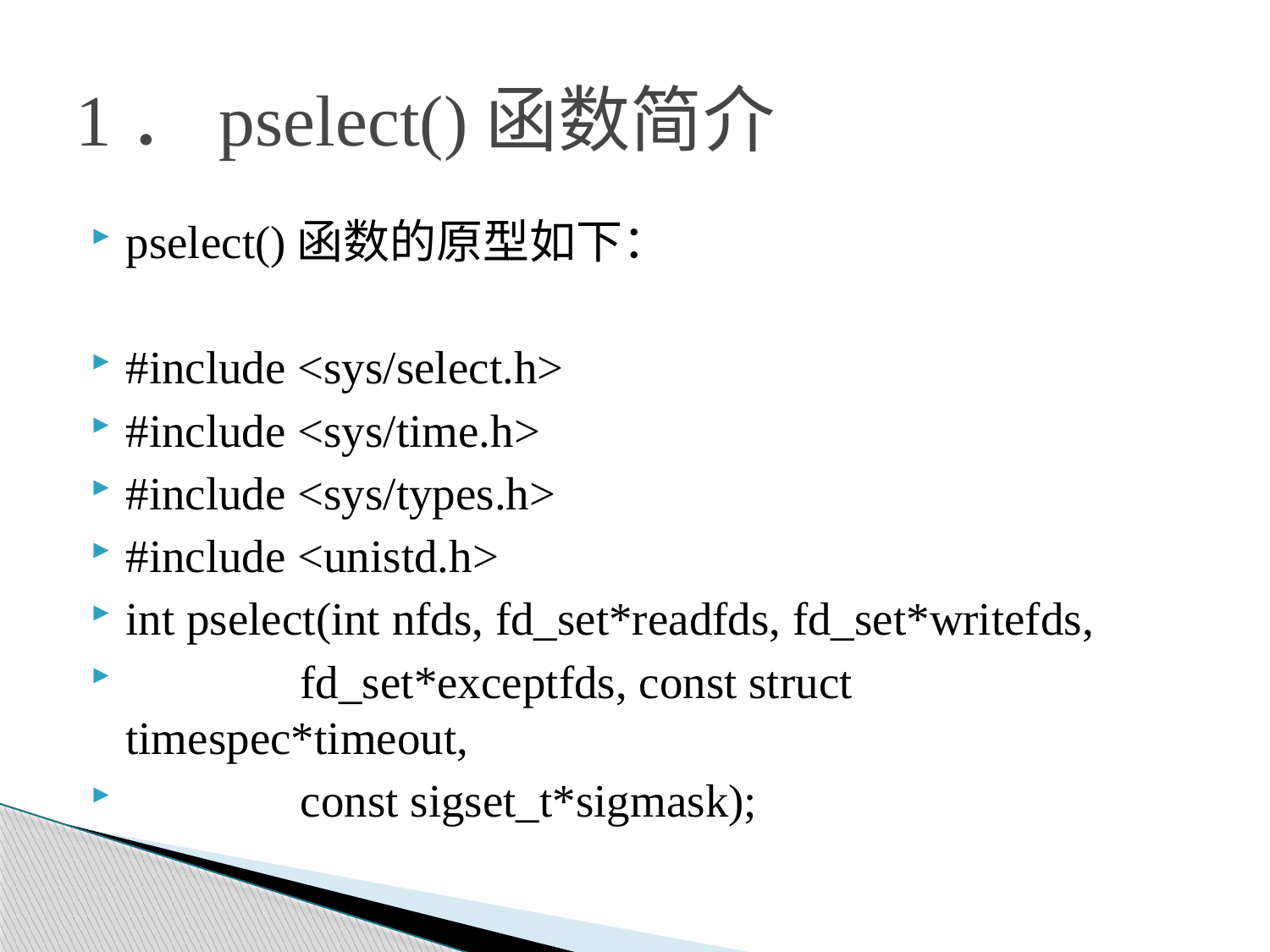

# 1．pselect()函数简介
pselect()函数的原型如下：

#include <sys/select.h>
#include <sys/time.h>
#include <sys/types.h>
#include <unistd.h>
int pselect(int nfds, fd_set*readfds, fd_set*writefds,
               fd_set*exceptfds, const struct timespec*timeout,
               const sigset_t*sigmask);